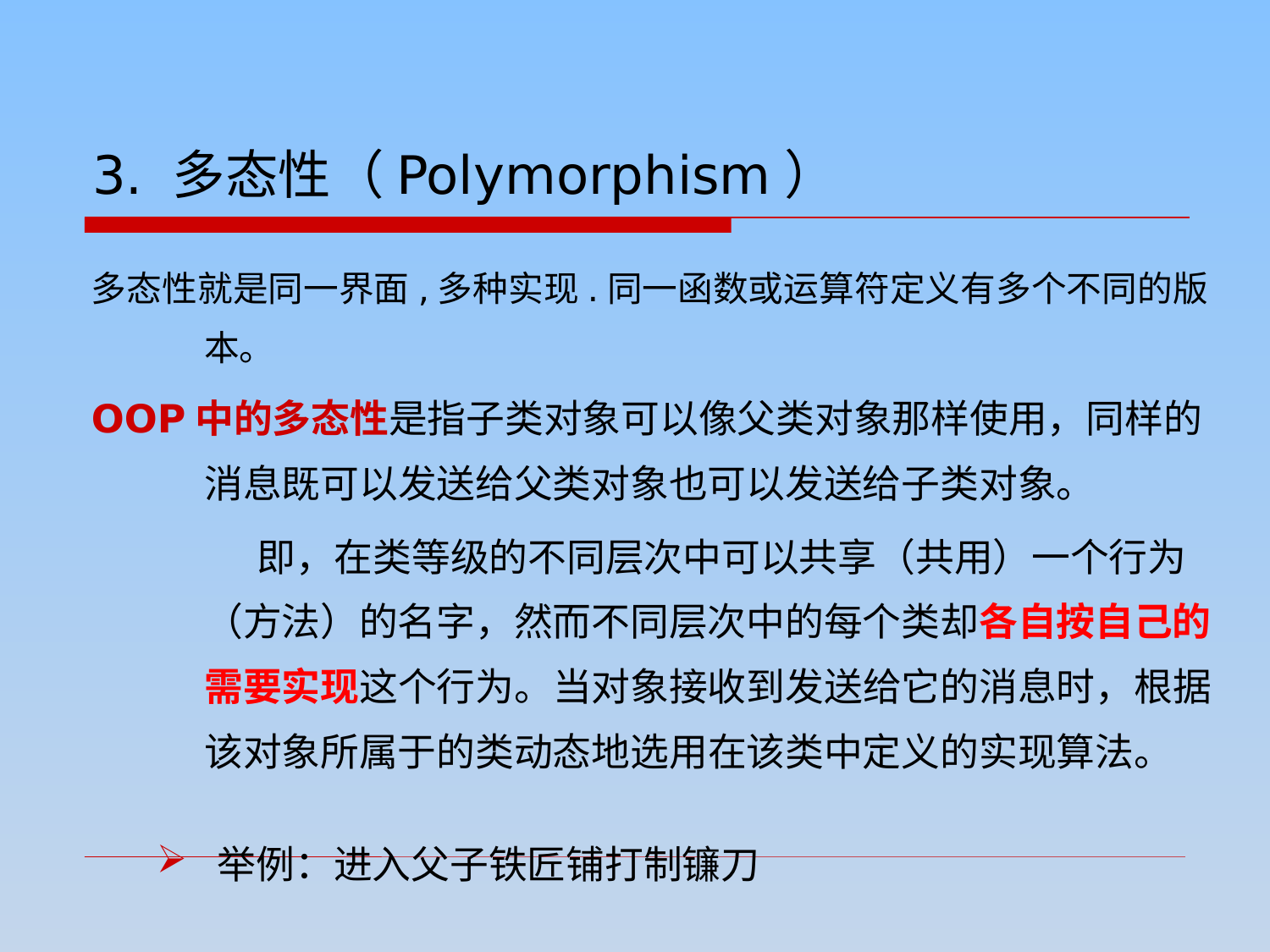

3. 多态性（Polymorphism）
多态性就是同一界面,多种实现.同一函数或运算符定义有多个不同的版本。
OOP中的多态性是指子类对象可以像父类对象那样使用，同样的消息既可以发送给父类对象也可以发送给子类对象。
	     即，在类等级的不同层次中可以共享（共用）一个行为（方法）的名字，然而不同层次中的每个类却各自按自己的需要实现这个行为。当对象接收到发送给它的消息时，根据该对象所属于的类动态地选用在该类中定义的实现算法。

举例：进入父子铁匠铺打制镰刀